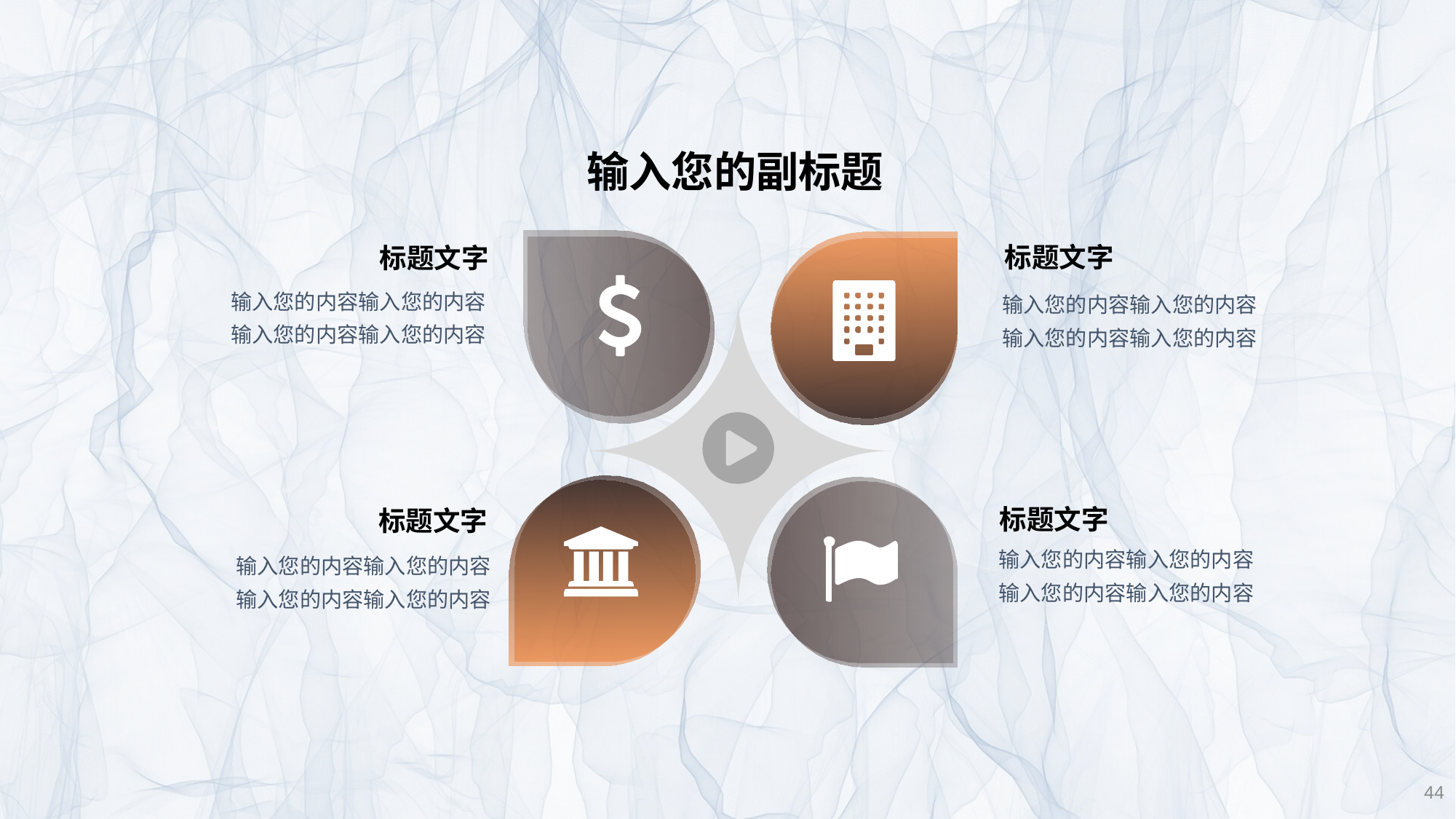

输入您的副标题

标题文字
输入您的内容输入您的内容输入您的内容输入您的内容
标题文字
输入您的内容输入您的内容输入您的内容输入您的内容

标题文字
输入您的内容输入您的内容输入您的内容输入您的内容
标题文字
输入您的内容输入您的内容输入您的内容输入您的内容

44